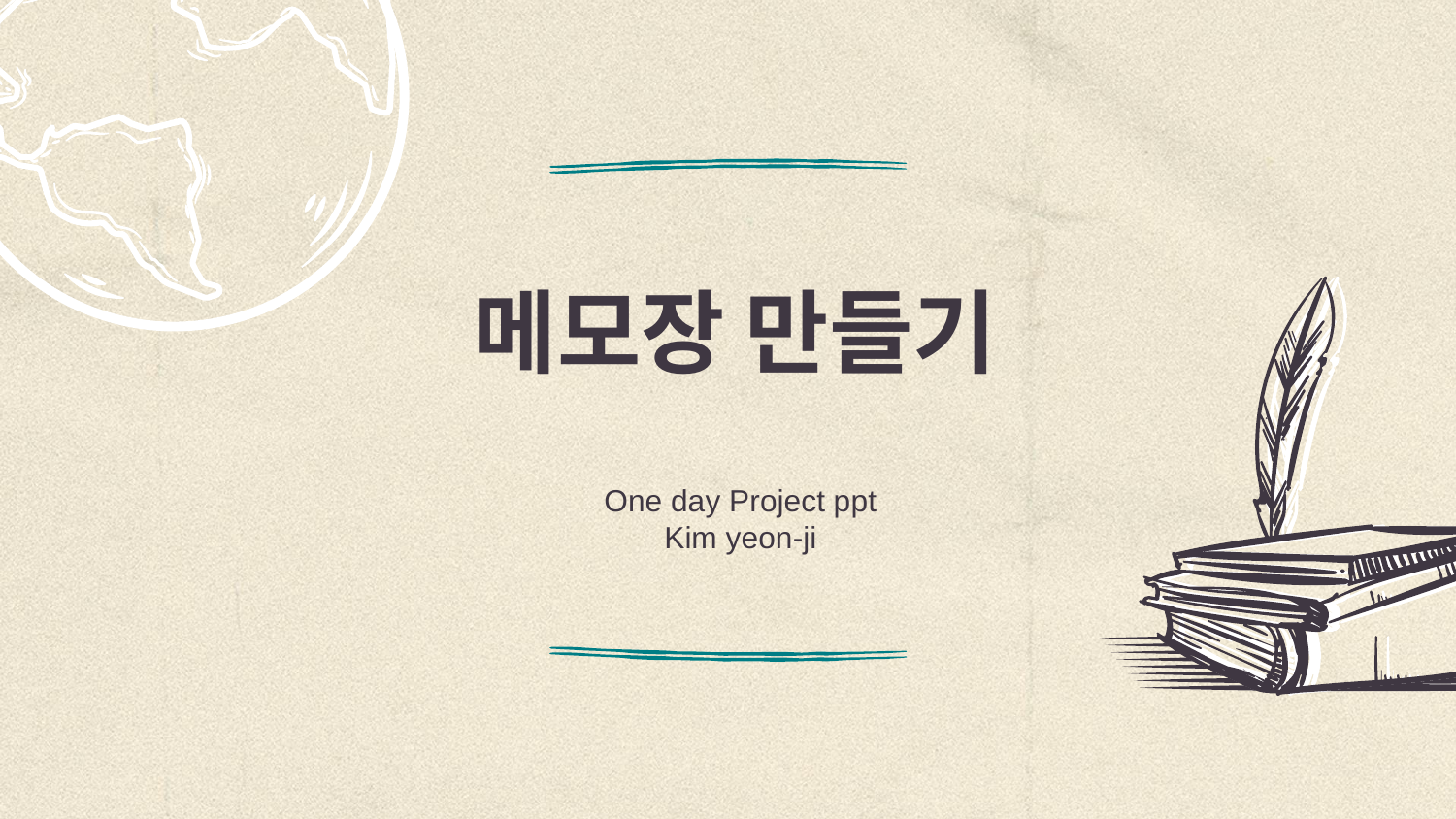

# 메모장 만들기

One day Project ppt
Kim yeon-ji